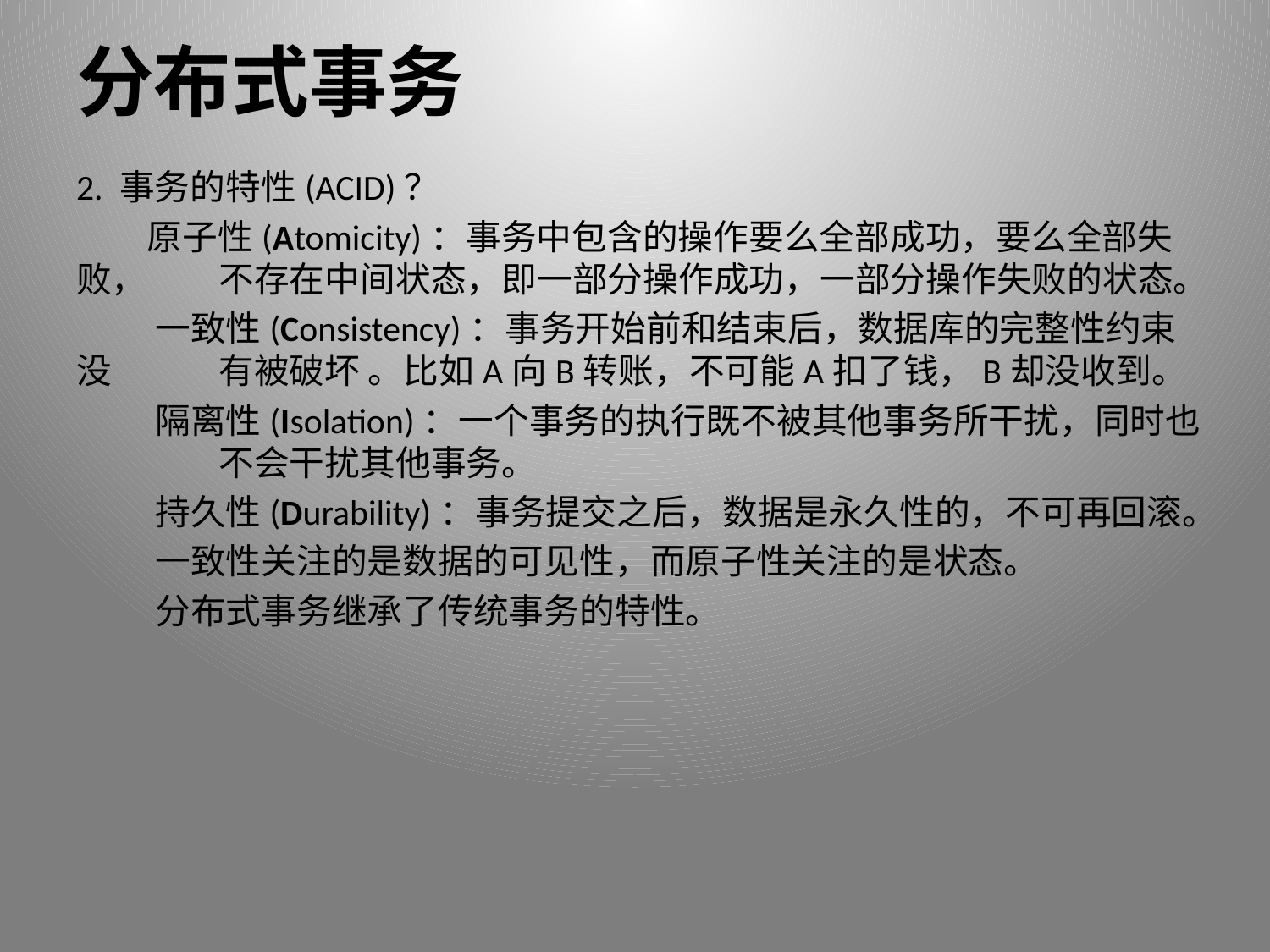

# 分布式事务
2. 事务的特性(ACID)？
        原子性(Atomicity)：事务中包含的操作要么全部成功，要么全部失败，	  不存在中间状态，即一部分操作成功，一部分操作失败的状态。
         一致性(Consistency)：事务开始前和结束后，数据库的完整性约束没	  有被破坏 。比如A向B转账，不可能A扣了钱，B却没收到。
         隔离性(Isolation)：一个事务的执行既不被其他事务所干扰，同时也	  不会干扰其他事务。
         持久性(Durability)：事务提交之后，数据是永久性的，不可再回滚。
         一致性关注的是数据的可见性，而原子性关注的是状态。
         分布式事务继承了传统事务的特性。